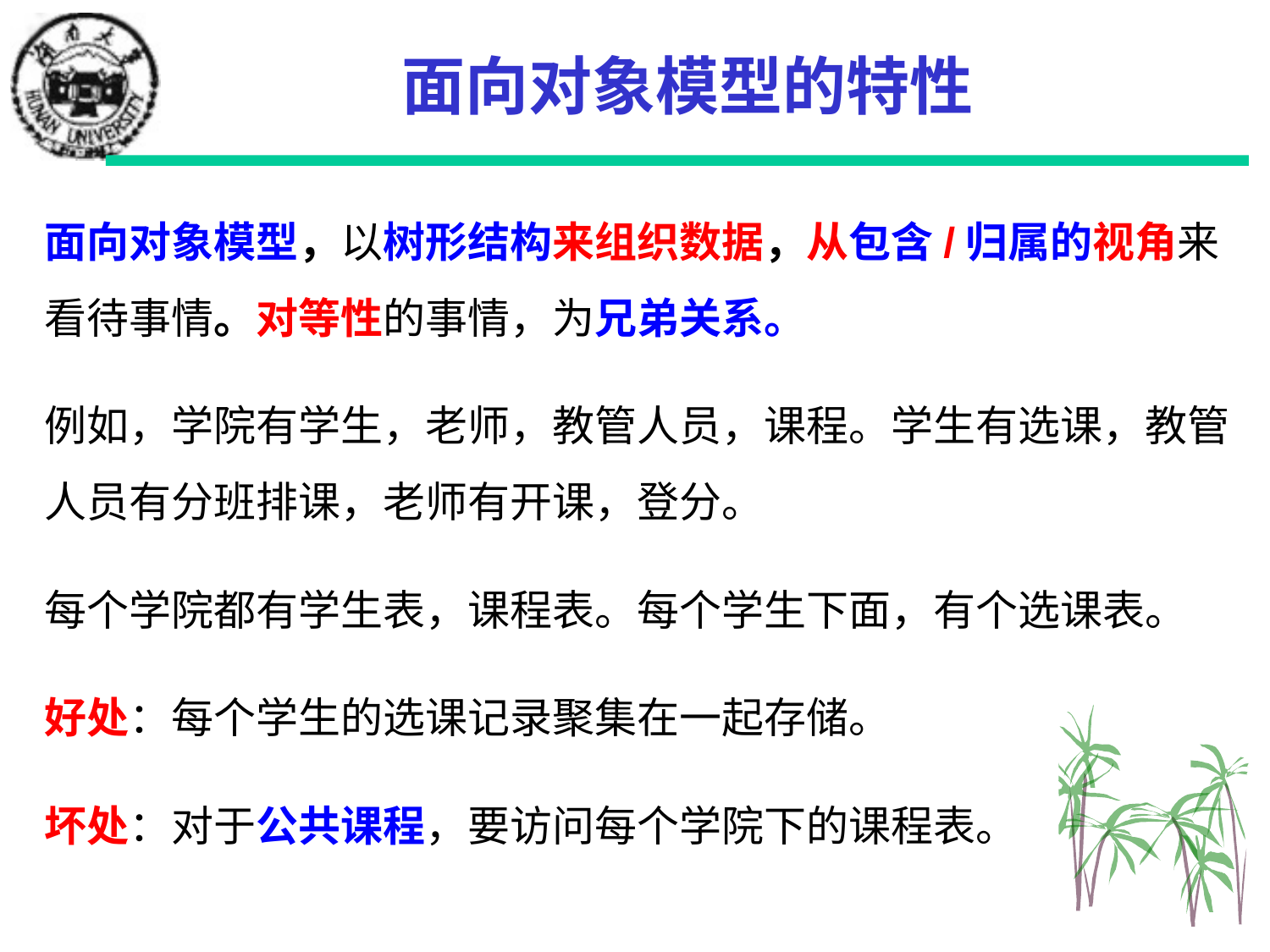

# 面向对象模型的特性
面向对象模型，以树形结构来组织数据，从包含/归属的视角来看待事情。对等性的事情，为兄弟关系。
例如，学院有学生，老师，教管人员，课程。学生有选课，教管人员有分班排课，老师有开课，登分。
每个学院都有学生表，课程表。每个学生下面，有个选课表。
好处：每个学生的选课记录聚集在一起存储。
坏处：对于公共课程，要访问每个学院下的课程表。